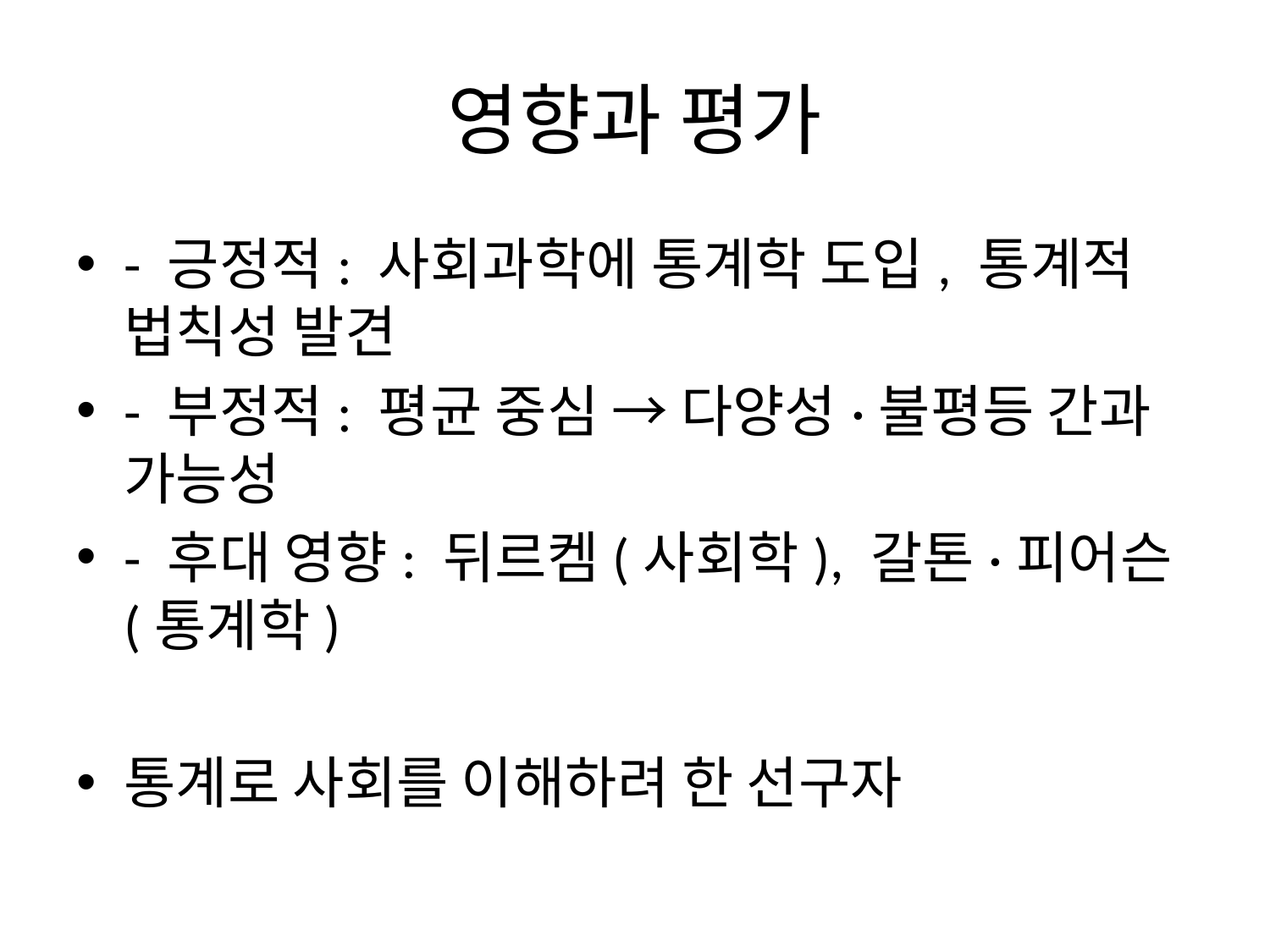

# 영향과 평가
- 긍정적: 사회과학에 통계학 도입, 통계적 법칙성 발견
- 부정적: 평균 중심 → 다양성·불평등 간과 가능성
- 후대 영향: 뒤르켐(사회학), 갈톤·피어슨(통계학)

통계로 사회를 이해하려 한 선구자